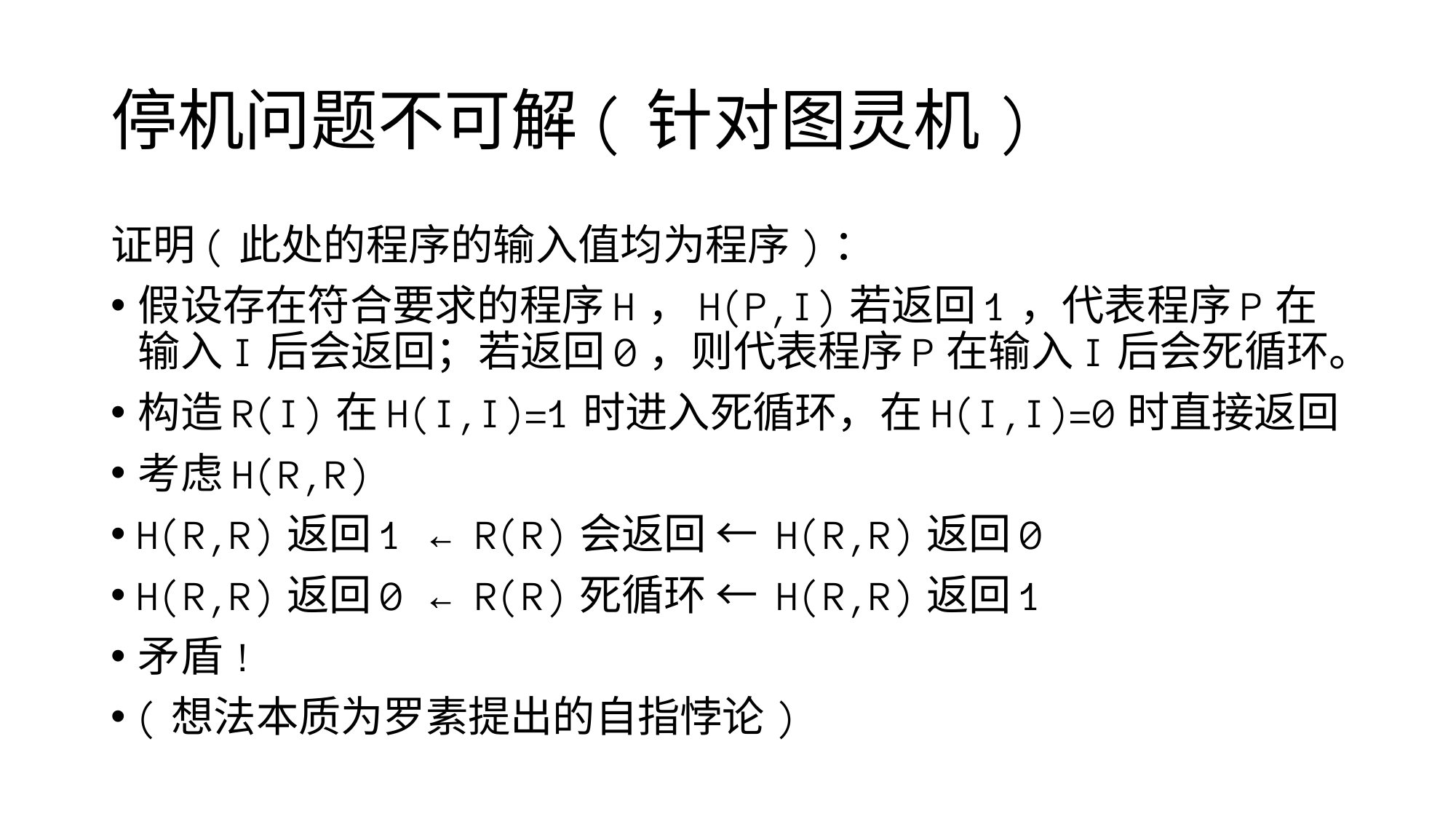

# 停机问题不可解(针对图灵机)
证明(此处的程序的输入值均为程序)：
假设存在符合要求的程序H，H(P,I)若返回1，代表程序P在输入I后会返回；若返回0，则代表程序P在输入I后会死循环。
构造R(I)在H(I,I)=1时进入死循环，在H(I,I)=0时直接返回
考虑H(R,R)
H(R,R)返回1 ← R(R)会返回 ← H(R,R)返回0
H(R,R)返回0 ← R(R)死循环 ← H(R,R)返回1
矛盾!
(想法本质为罗素提出的自指悖论)